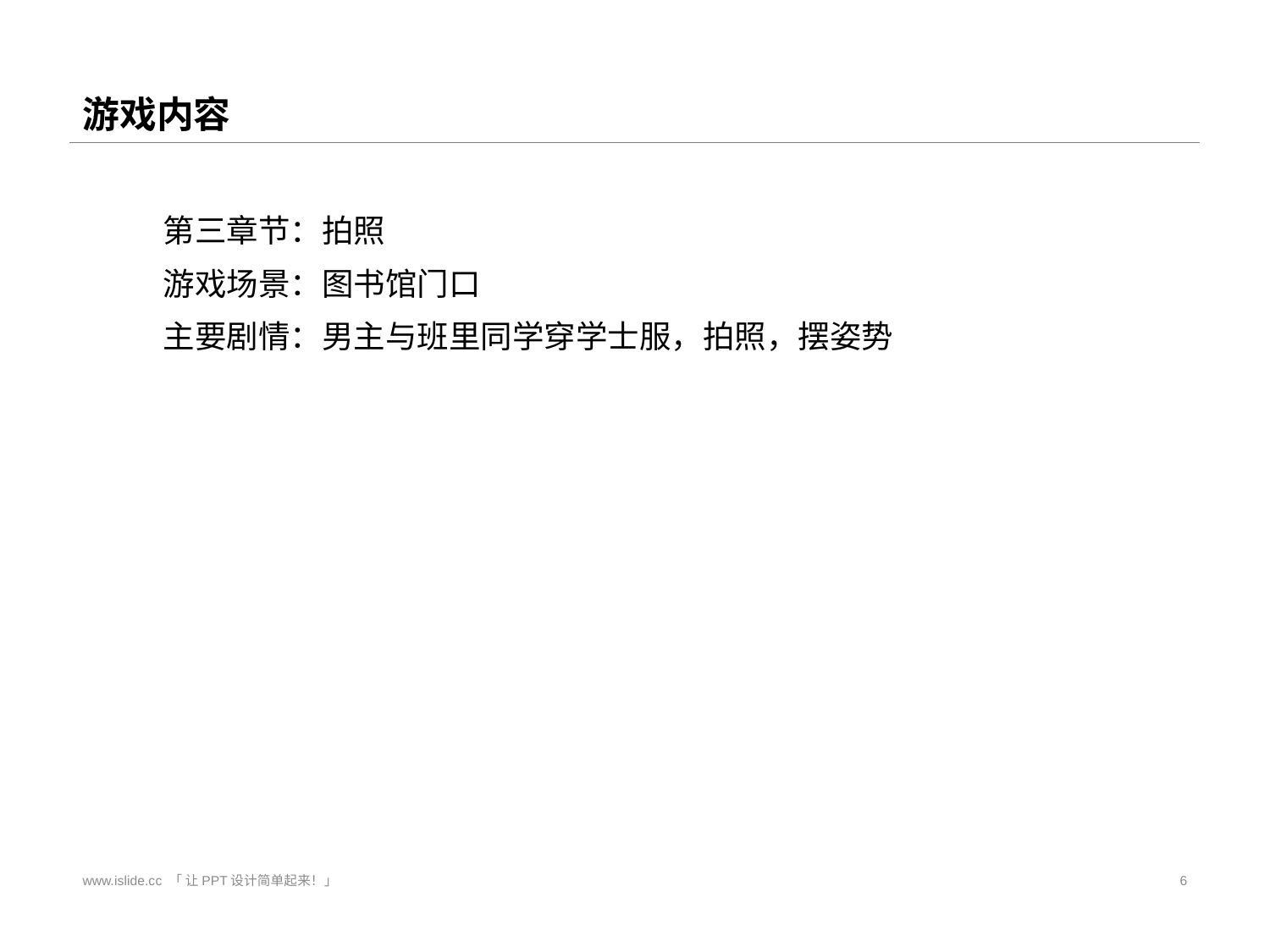

# 游戏内容
第三章节：拍照
游戏场景：图书馆门口
主要剧情：男主与班里同学穿学士服，拍照，摆姿势

www.islide.cc 「 让PPT设计简单起来！」
6